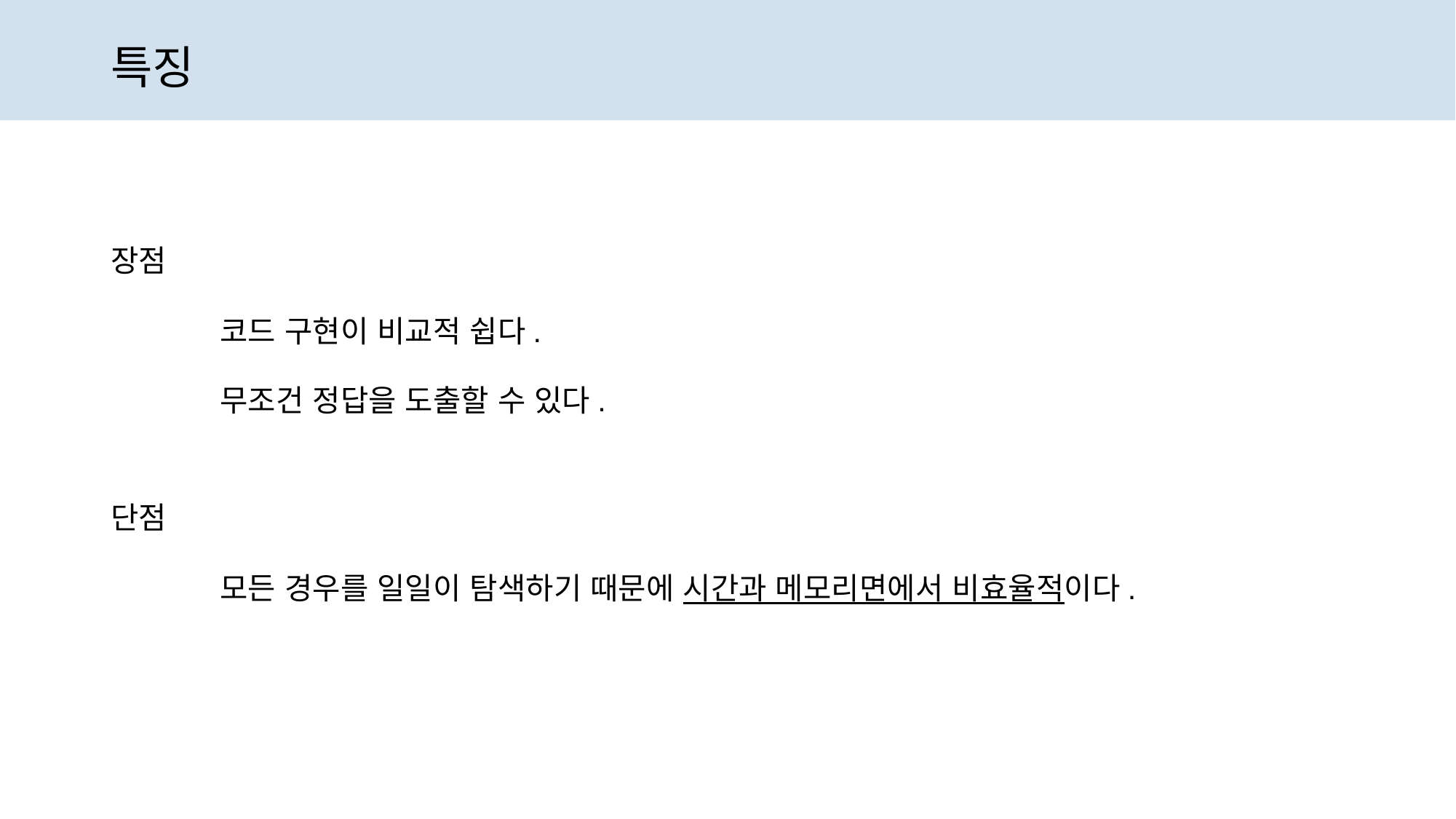

# 특징

장점
	코드 구현이 비교적 쉽다.
	무조건 정답을 도출할 수 있다.

단점
	모든 경우를 일일이 탐색하기 때문에 시간과 메모리면에서 비효율적이다.